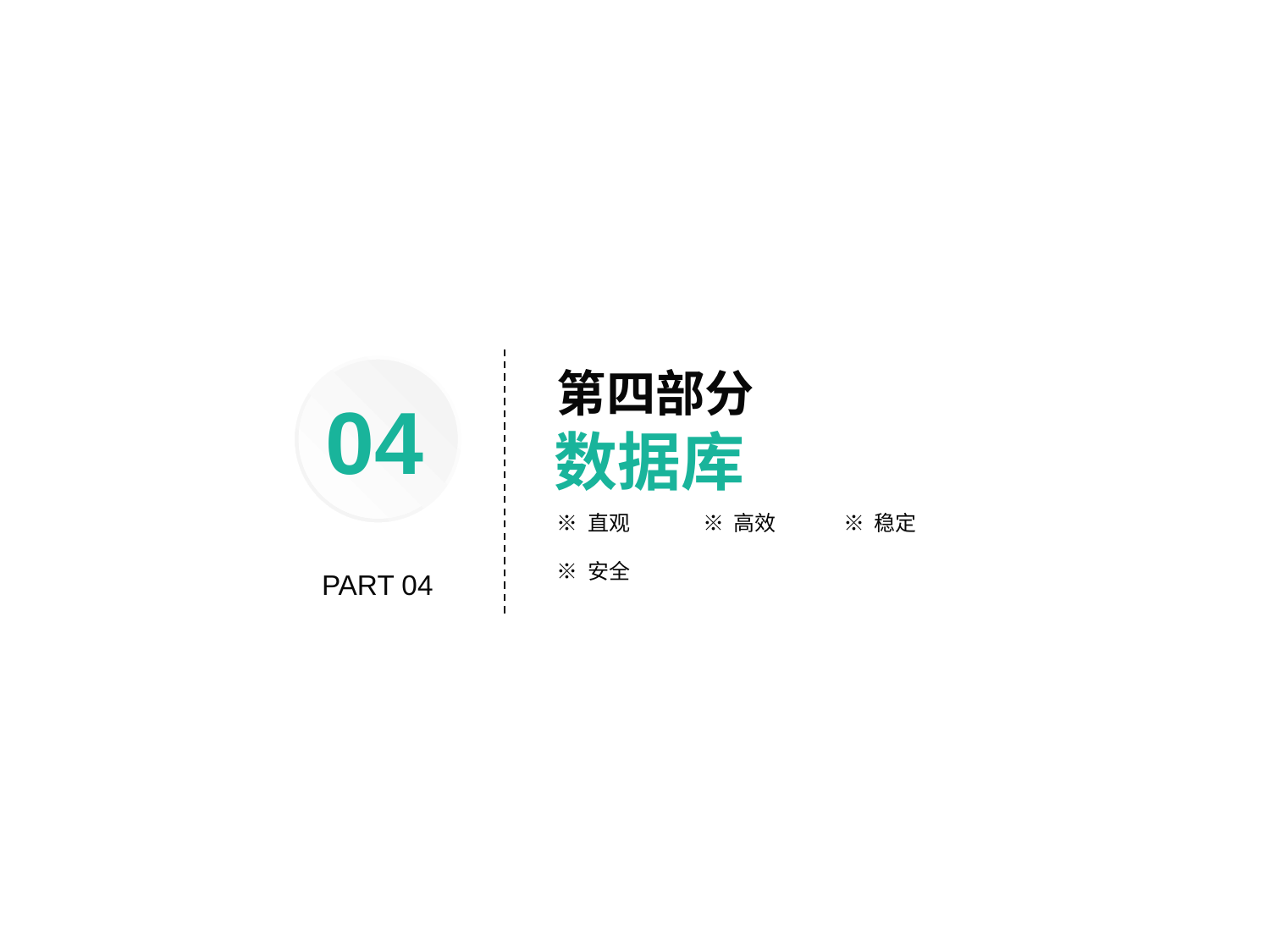

第四部分
数据库

04
※ 直观
※ 高效
※ 稳定
※ 安全
PART 04